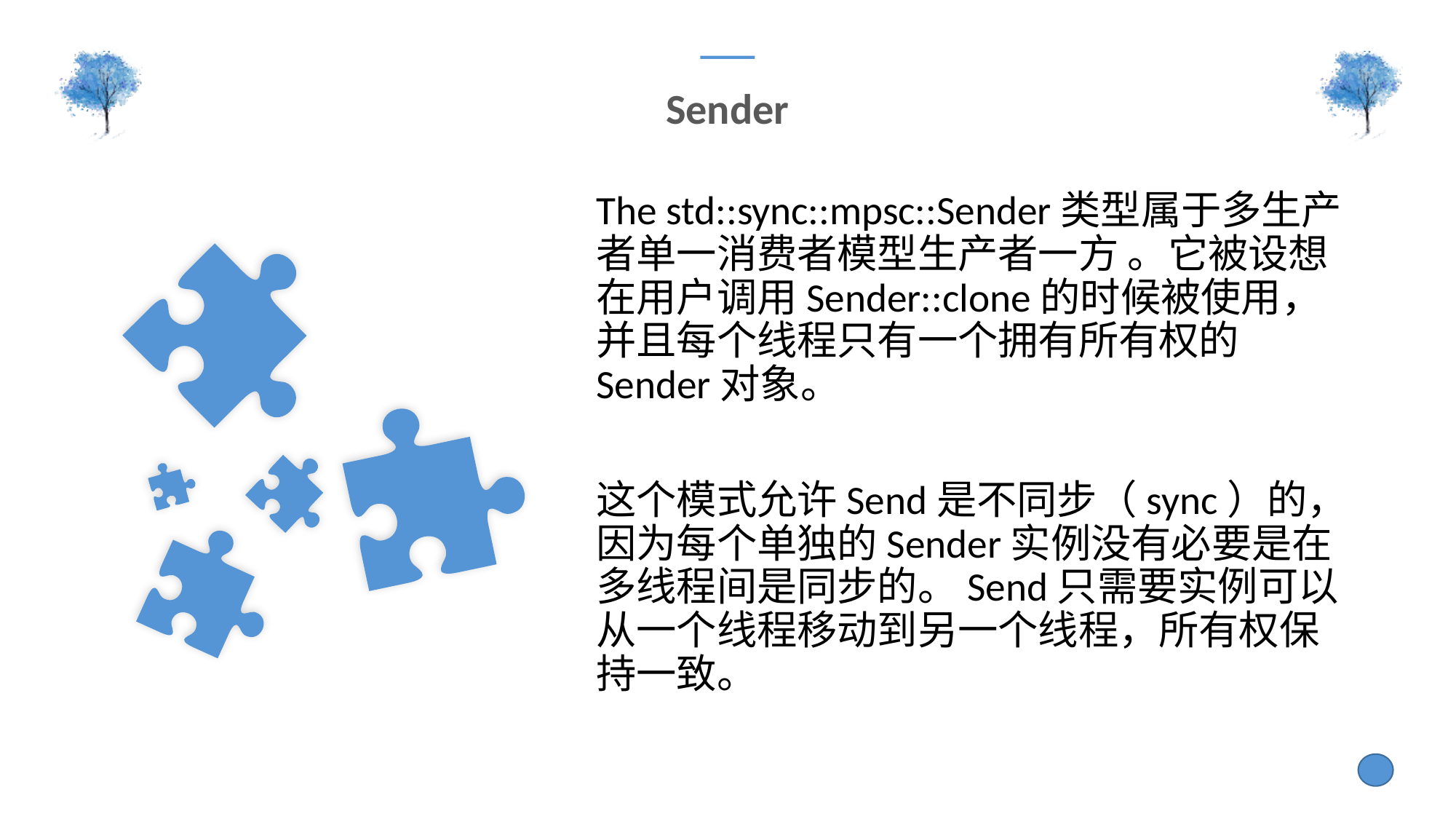

Sender
The std::sync::mpsc::Sender类型属于多生产者单一消费者模型生产者一方 。它被设想在用户调用Sender::clone的时候被使用，并且每个线程只有一个拥有所有权的Sender对象。

这个模式允许Send是不同步（sync）的，因为每个单独的Sender实例没有必要是在多线程间是同步的。Send只需要实例可以从一个线程移动到另一个线程，所有权保持一致。